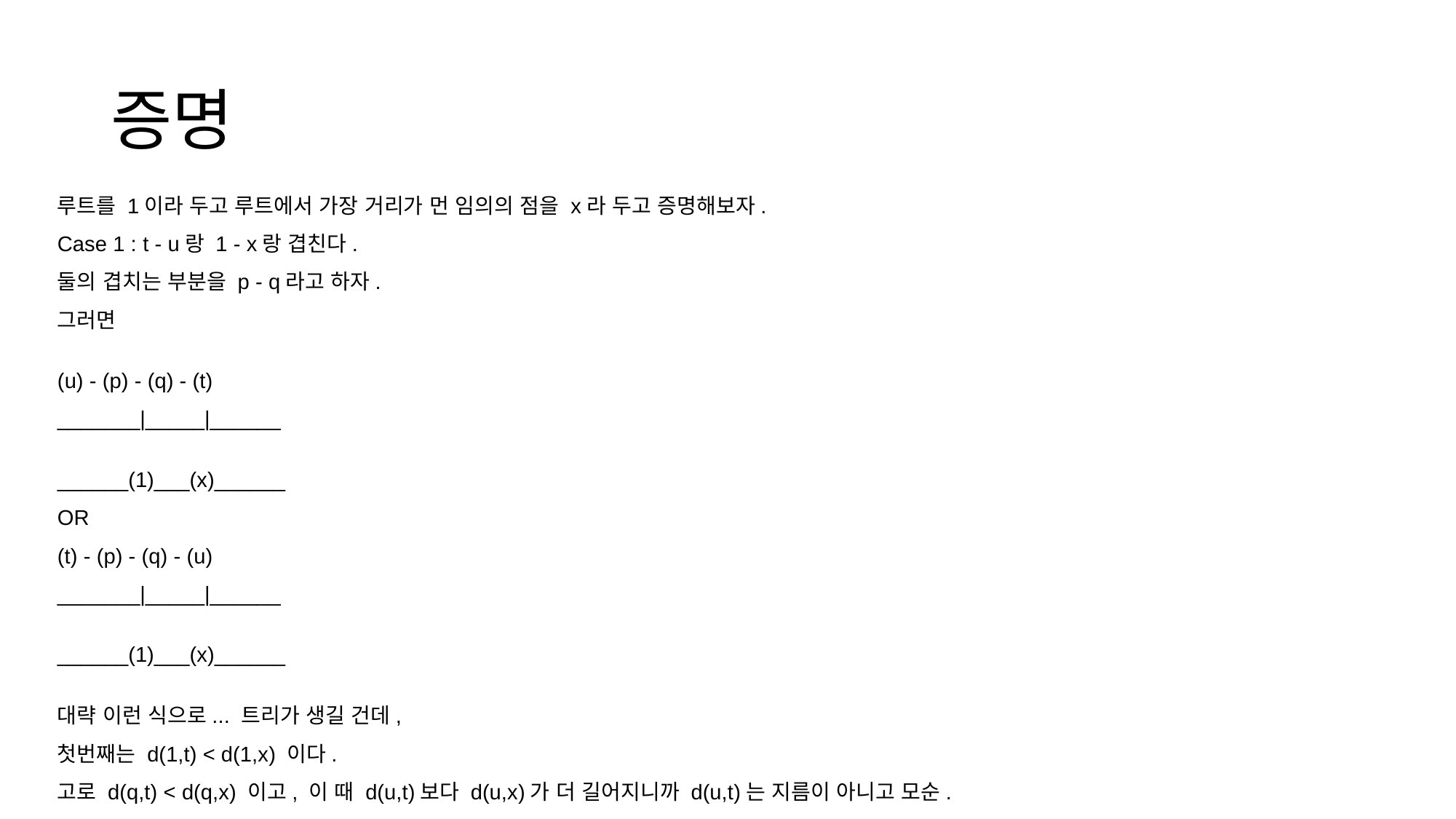

# 증명
루트를 1이라 두고 루트에서 가장 거리가 먼 임의의 점을 x라 두고 증명해보자.
Case 1 : t - u랑 1 - x랑 겹친다.
둘의 겹치는 부분을 p - q라고 하자.
그러면
(u) - (p) - (q) - (t)
_______|_____|______
______(1)___(x)______
OR
(t) - (p) - (q) - (u)
_______|_____|______
______(1)___(x)______
대략 이런 식으로... 트리가 생길 건데,
첫번째는 d(1,t) < d(1,x) 이다.
고로 d(q,t) < d(q,x) 이고, 이 때 d(u,t)보다 d(u,x)가 더 길어지니까 d(u,t)는 지름이 아니고 모순.